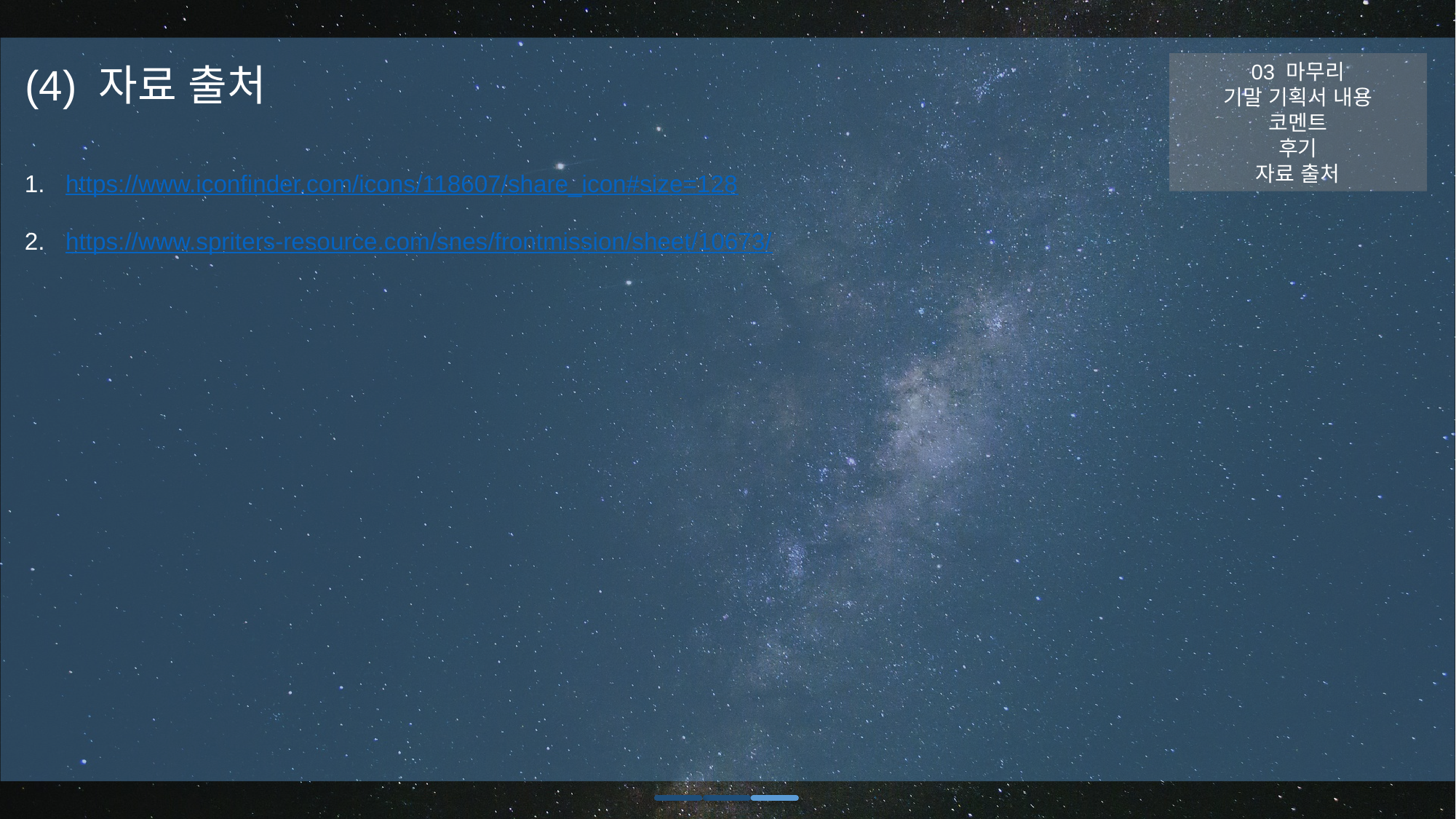

(4) 자료 출처
03 마무리
기말 기획서 내용
코멘트
후기
자료 출처
https://www.iconfinder.com/icons/118607/share_icon#size=128

https://www.spriters-resource.com/snes/frontmission/sheet/10673/